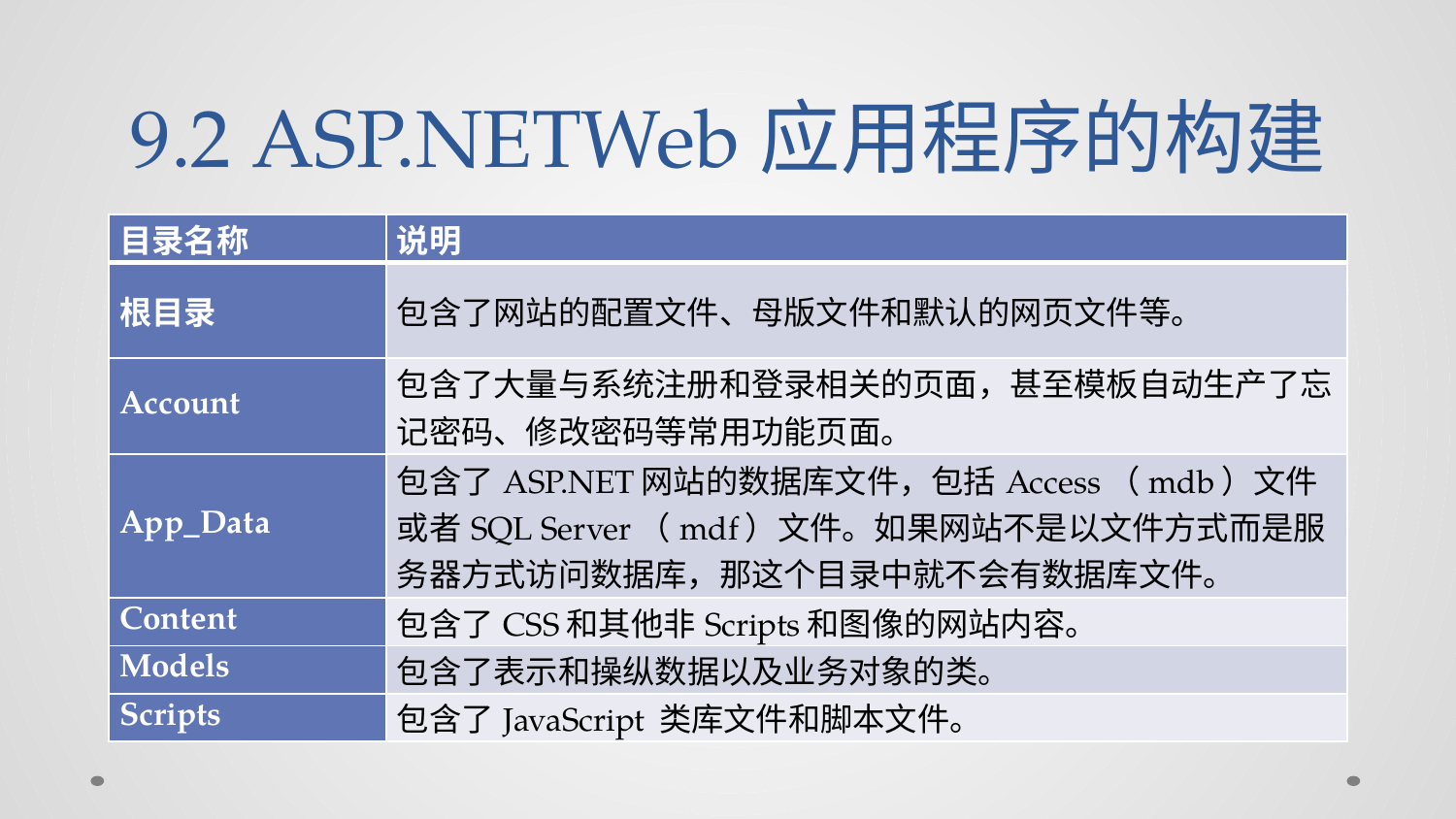

# 9.2 ASP.NETWeb应用程序的构建
| 目录名称 | 说明 |
| --- | --- |
| 根目录 | 包含了网站的配置文件、母版文件和默认的网页文件等。 |
| Account | 包含了大量与系统注册和登录相关的页面，甚至模板自动生产了忘记密码、修改密码等常用功能页面。 |
| App\_Data | 包含了ASP.NET网站的数据库文件，包括Access（mdb）文件或者SQL Server（mdf）文件。如果网站不是以文件方式而是服务器方式访问数据库，那这个目录中就不会有数据库文件。 |
| Content | 包含了CSS和其他非Scripts和图像的网站内容。 |
| Models | 包含了表示和操纵数据以及业务对象的类。 |
| Scripts | 包含了JavaScript 类库文件和脚本文件。 |